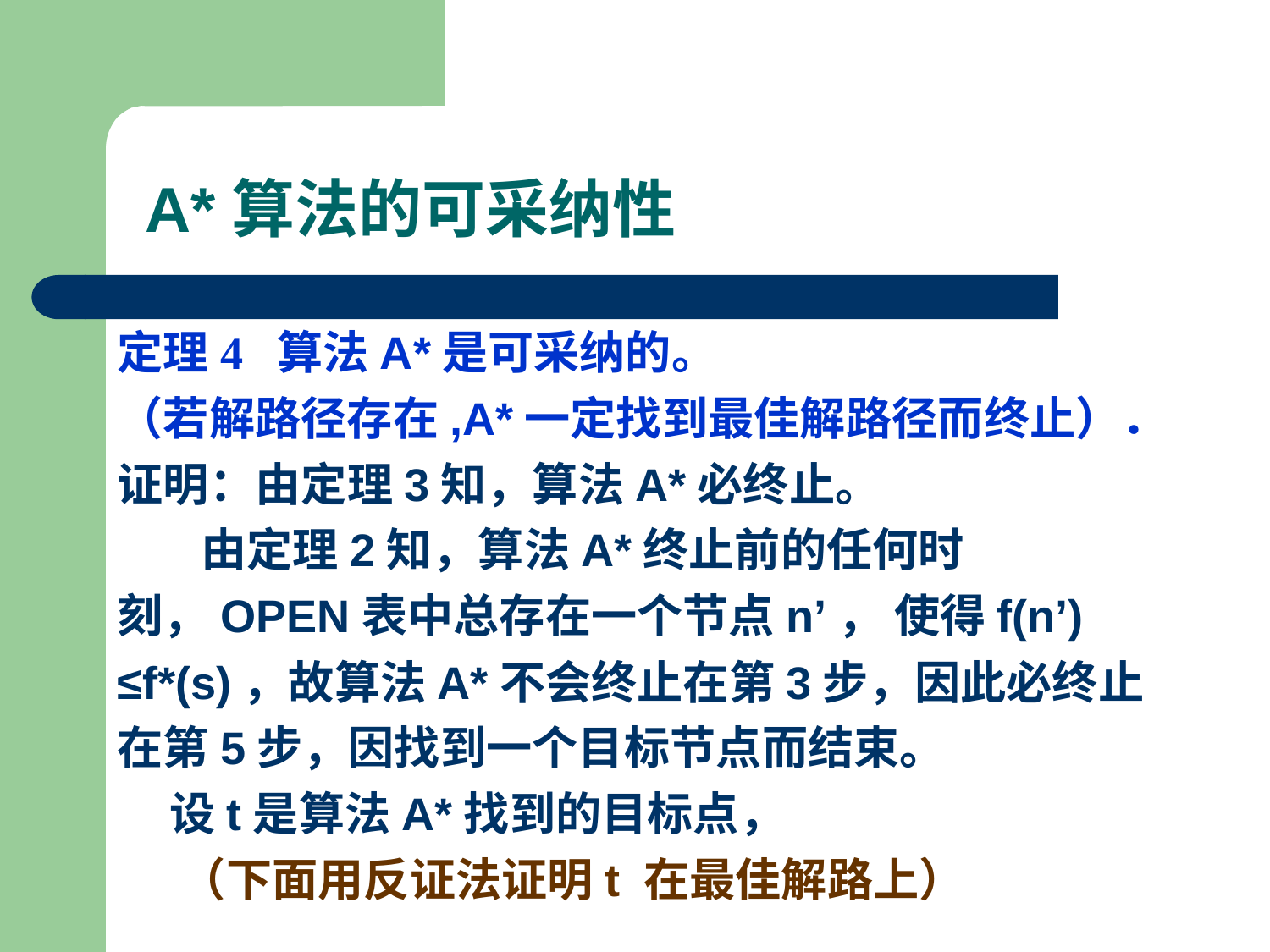

A*算法的可采纳性
定理4  算法A*是可采纳的。
（若解路径存在,A*一定找到最佳解路径而终止）．
证明：由定理3知，算法A*必终止。
       由定理2知，算法A*终止前的任何时刻，OPEN表中总存在一个节点n’， 使得f(n’) ≤f*(s)，故算法A*不会终止在第3步，因此必终止在第5步，因找到一个目标节点而结束。
    设t是算法A*找到的目标点，
     （下面用反证法证明t 在最佳解路上）
50